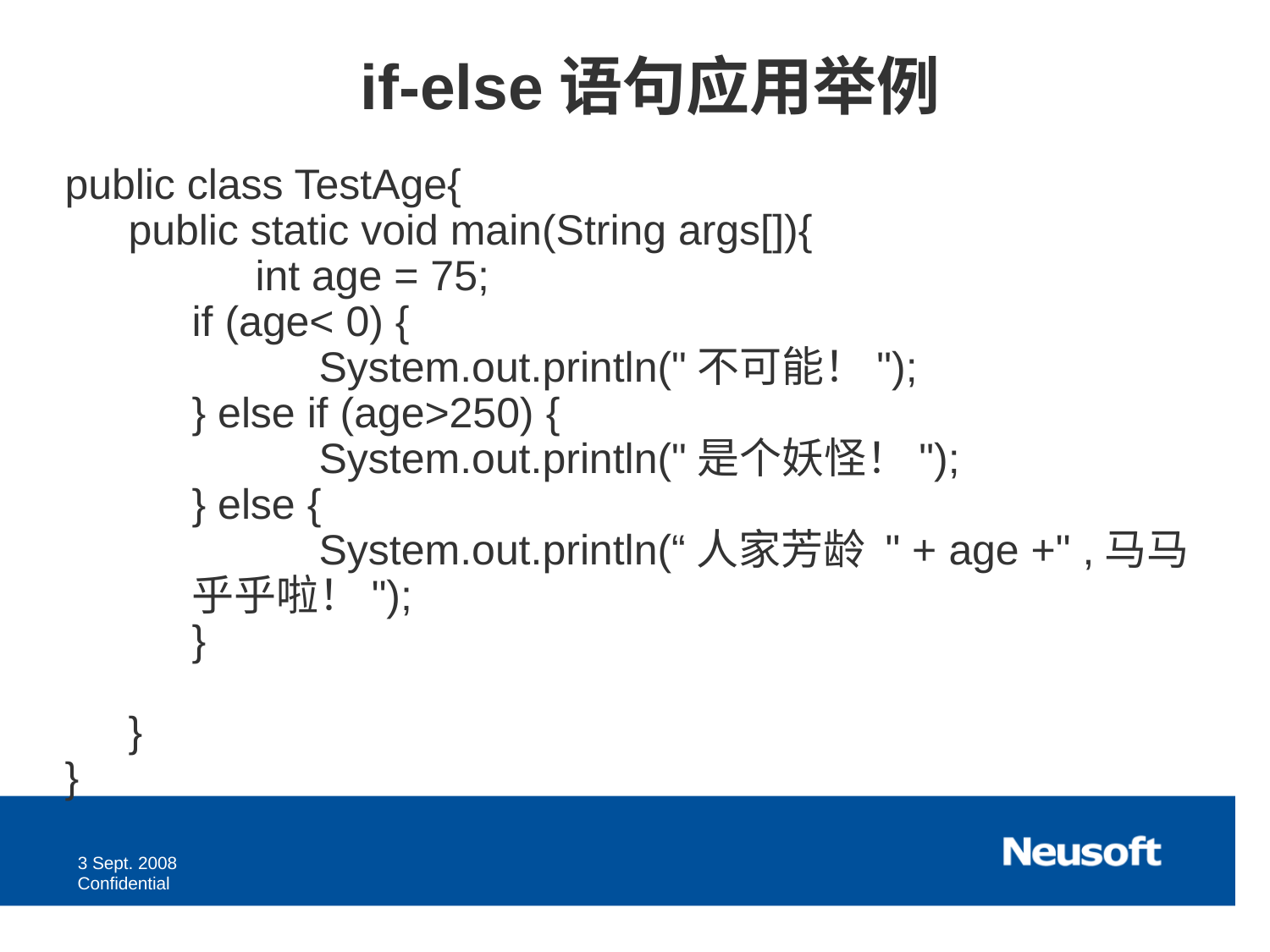

if-else语句应用举例
public class TestAge{
public static void main(String args[]){
	int age = 75;
if (age< 0) {
	System.out.println("不可能！");
} else if (age>250) {
	System.out.println("是个妖怪！");
} else {
	System.out.println(“人家芳龄 " + age +" ,马马乎乎啦！");
}

}
}